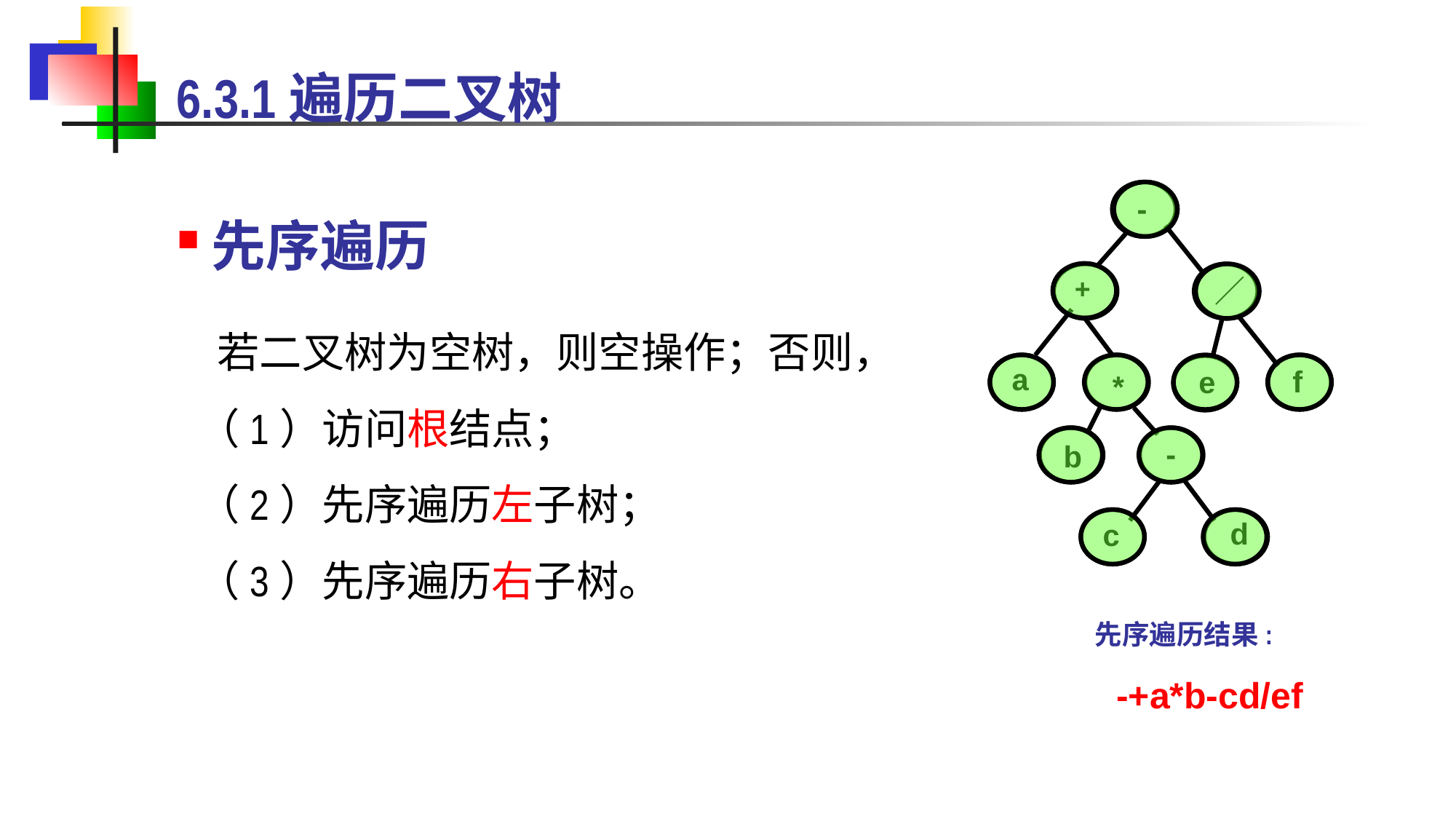

6.3.1遍历二叉树
先序遍历

-

+
／

a

f
e
*

-
b

d
c

 若二叉树为空树，则空操作；否则，
（1）访问根结点；
（2）先序遍历左子树；
（3）先序遍历右子树。

先序遍历结果:
 -+a*b-cd/ef